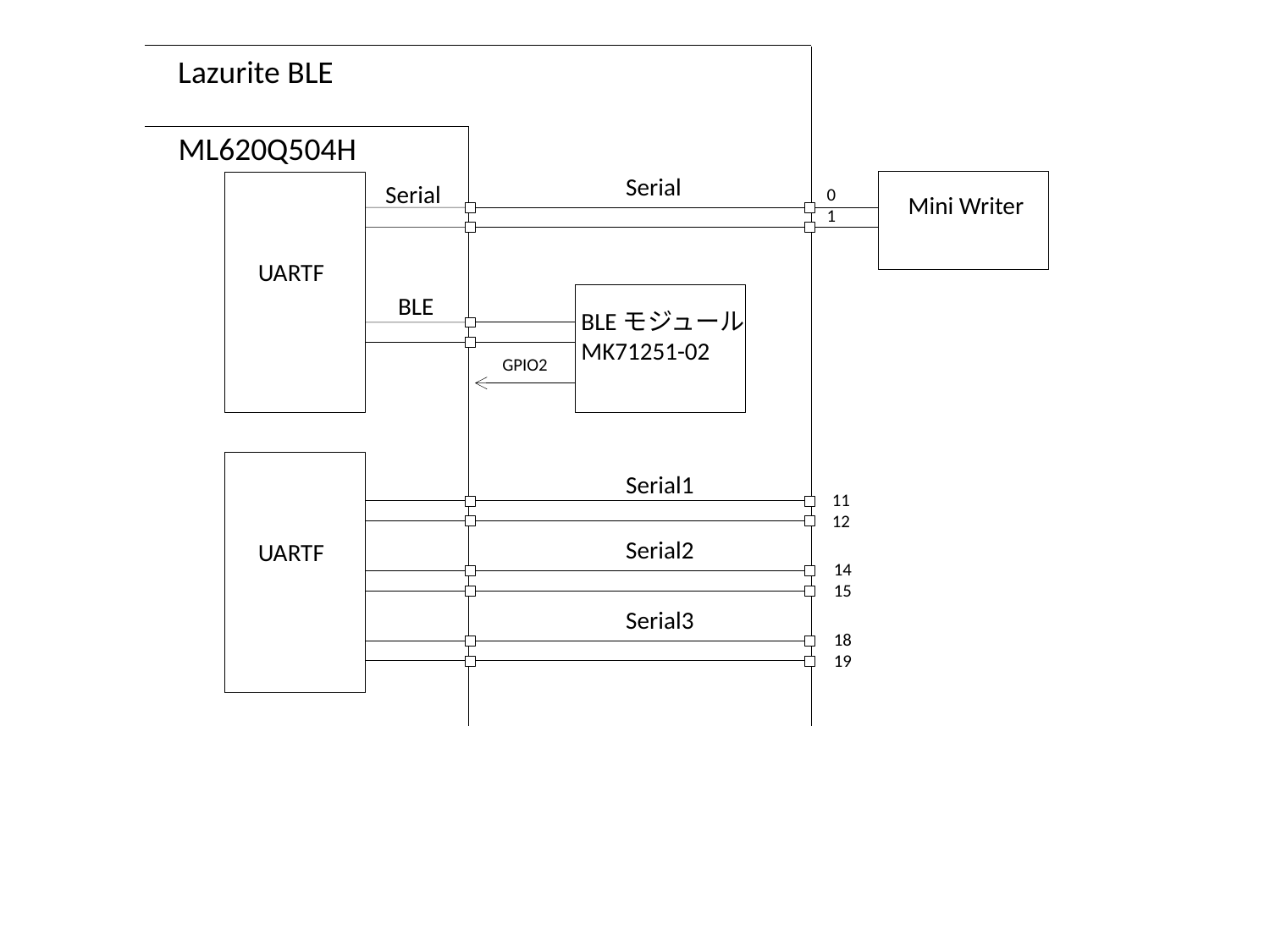

Lazurite BLE
ML620Q504H
Serial

Serial
0
1
Mini Writer

UARTF

BLE
BLEモジュール
MK71251-02

GPIO2

Serial1
11
12

Serial2
UARTF
14
15

Serial3
18
19